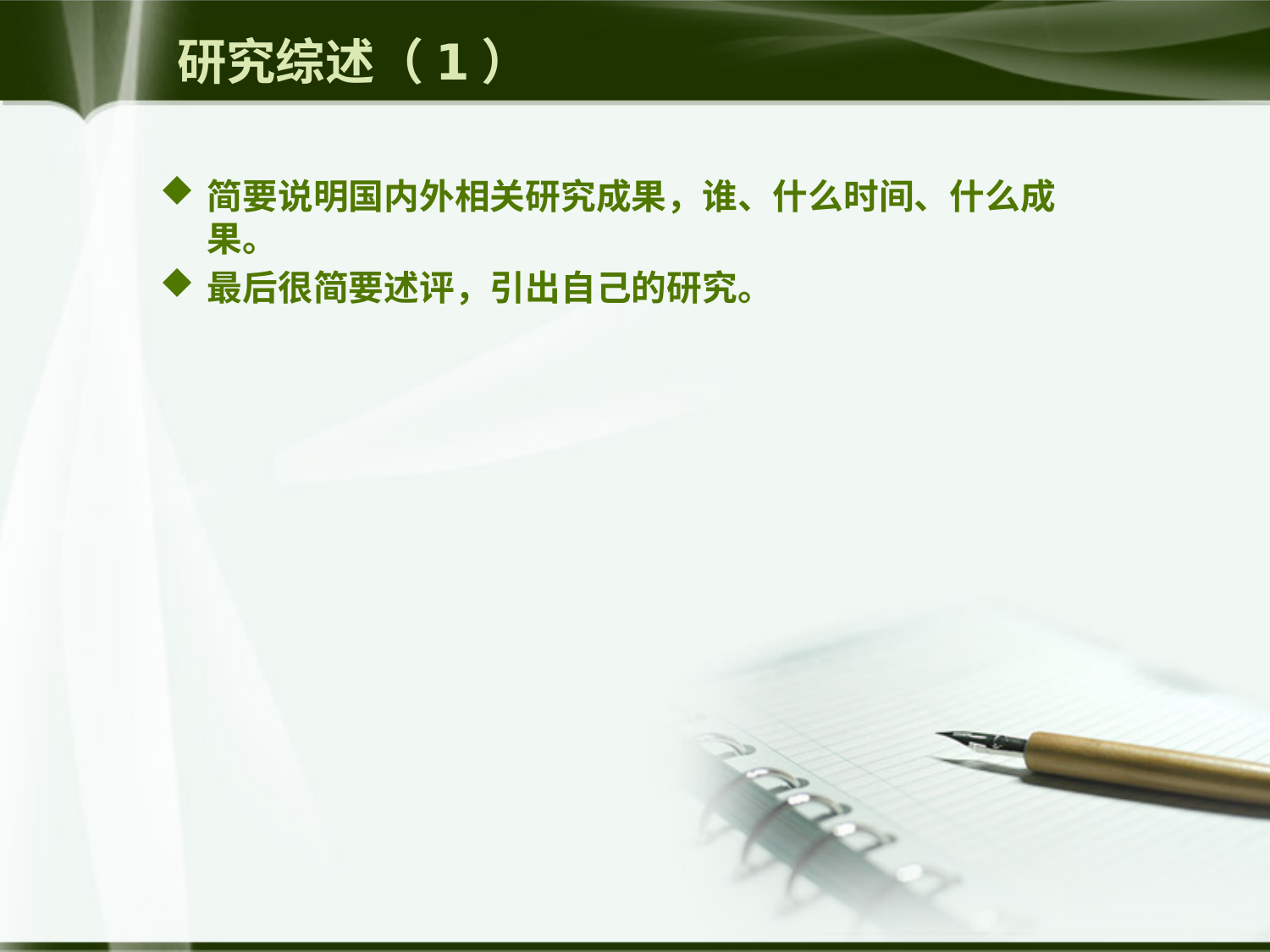

# 研究综述（1）
简要说明国内外相关研究成果，谁、什么时间、什么成果。
最后很简要述评，引出自己的研究。